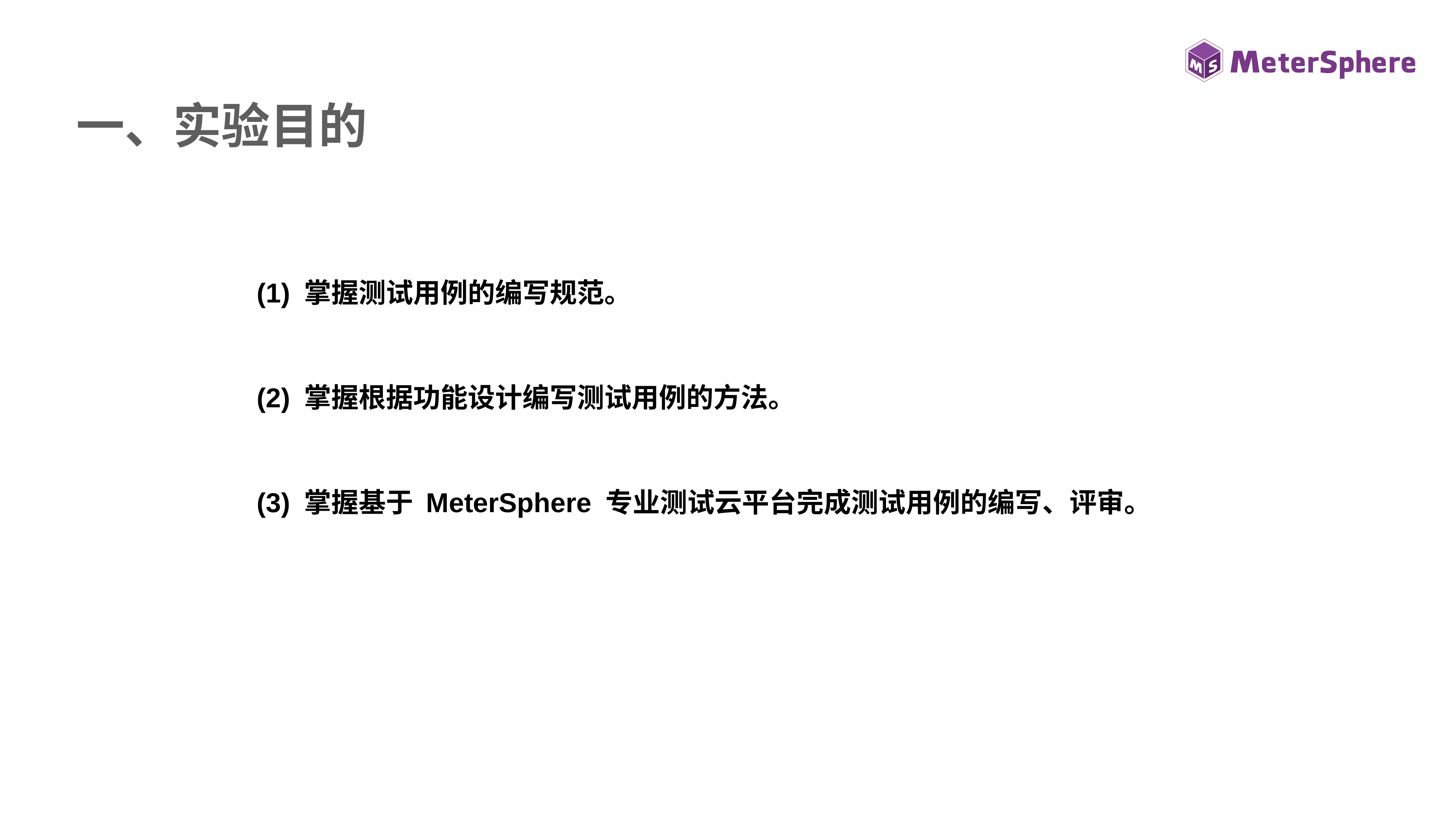

一、实验目的
(1) 掌握测试用例的编写规范。

(2) 掌握根据功能设计编写测试用例的方法。

(3) 掌握基于 MeterSphere 专业测试云平台完成测试用例的编写、评审。